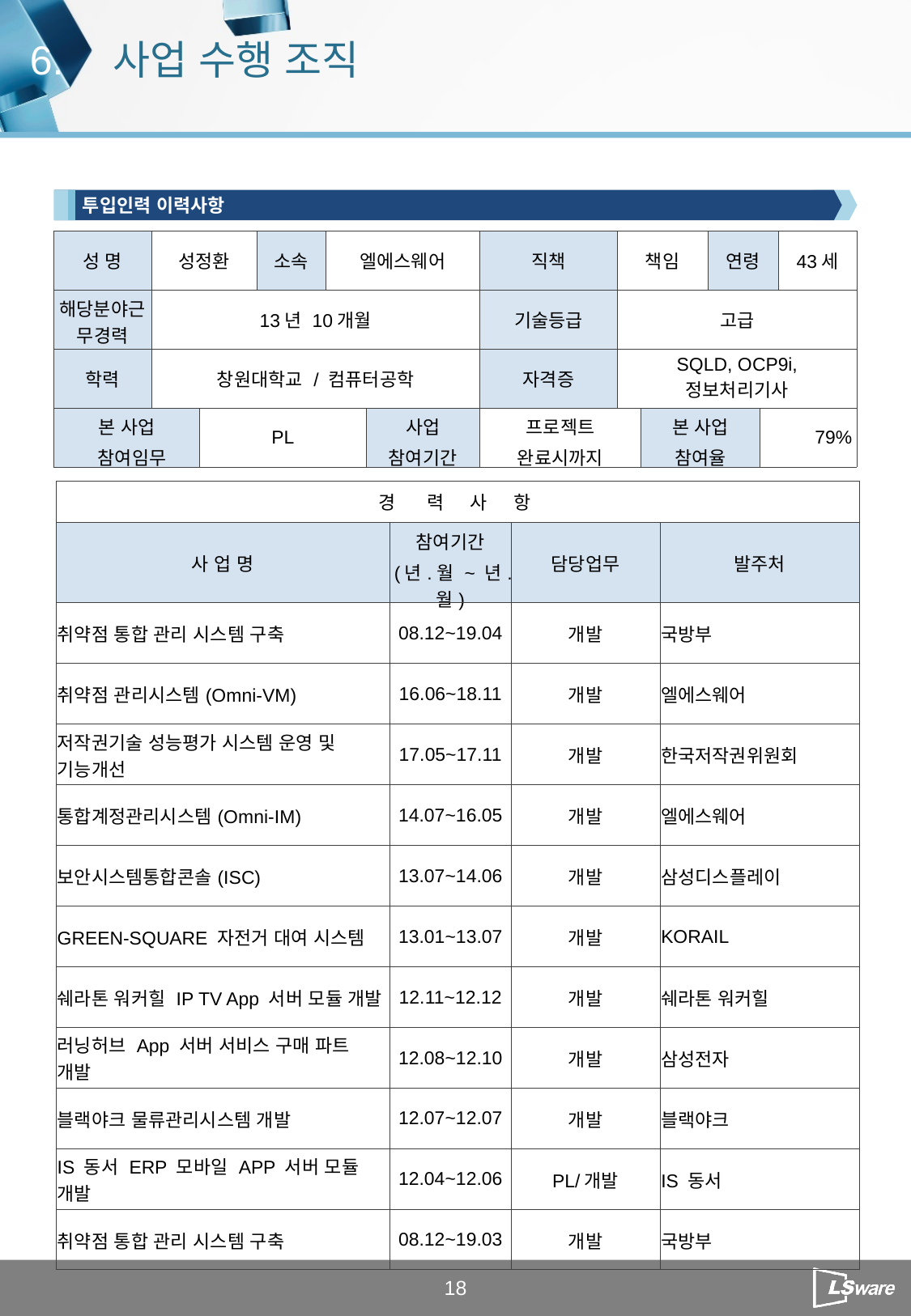

6.
사업 수행 조직

투입인력 이력사항
| 성 명 | 성정환 |  | 소속 | 엘에스웨어 |  | 직책 | 책임 |  | 연령 |  | 43세 |
| --- | --- | --- | --- | --- | --- | --- | --- | --- | --- | --- | --- |
| 해당분야근무경력 | 13년 10개월 |  |  |  |  | 기술등급 | 고급 |  |  |  |  |
| 학력 | 창원대학교 / 컴퓨터공학 |  |  |  |  | 자격증 | SQLD, OCP9i, 정보처리기사 |  |  |  |  |
| 본 사업 참여임무 |  | PL |  |  | 사업 참여기간 | 프로젝트 완료시까지 |  | 본 사업 참여율 |  | 79% |  |
| 경 력 사 항 |  |  |  |
| --- | --- | --- | --- |
| 사 업 명 | 참여기간 (년.월 ~ 년.월) | 담당업무 | 발주처 |
| 취약점 통합 관리 시스템 구축 | 08.12~19.04 | 개발 | 국방부 |
| 취약점 관리시스템(Omni-VM) | 16.06~18.11 | 개발 | 엘에스웨어 |
| 저작권기술 성능평가 시스템 운영 및 기능개선 | 17.05~17.11 | 개발 | 한국저작권위원회 |
| 통합계정관리시스템(Omni-IM) | 14.07~16.05 | 개발 | 엘에스웨어 |
| 보안시스템통합콘솔(ISC) | 13.07~14.06 | 개발 | 삼성디스플레이 |
| GREEN-SQUARE 자전거 대여 시스템 | 13.01~13.07 | 개발 | KORAIL |
| 쉐라톤 워커힐 IP TV App 서버 모듈 개발 | 12.11~12.12 | 개발 | 쉐라톤 워커힐 |
| 러닝허브 App 서버 서비스 구매 파트 개발 | 12.08~12.10 | 개발 | 삼성전자 |
| 블랙야크 물류관리시스템 개발 | 12.07~12.07 | 개발 | 블랙야크 |
| IS 동서 ERP 모바일 APP 서버 모듈 개발 | 12.04~12.06 | PL/개발 | IS 동서 |
| 취약점 통합 관리 시스템 구축 | 08.12~19.03 | 개발 | 국방부 |